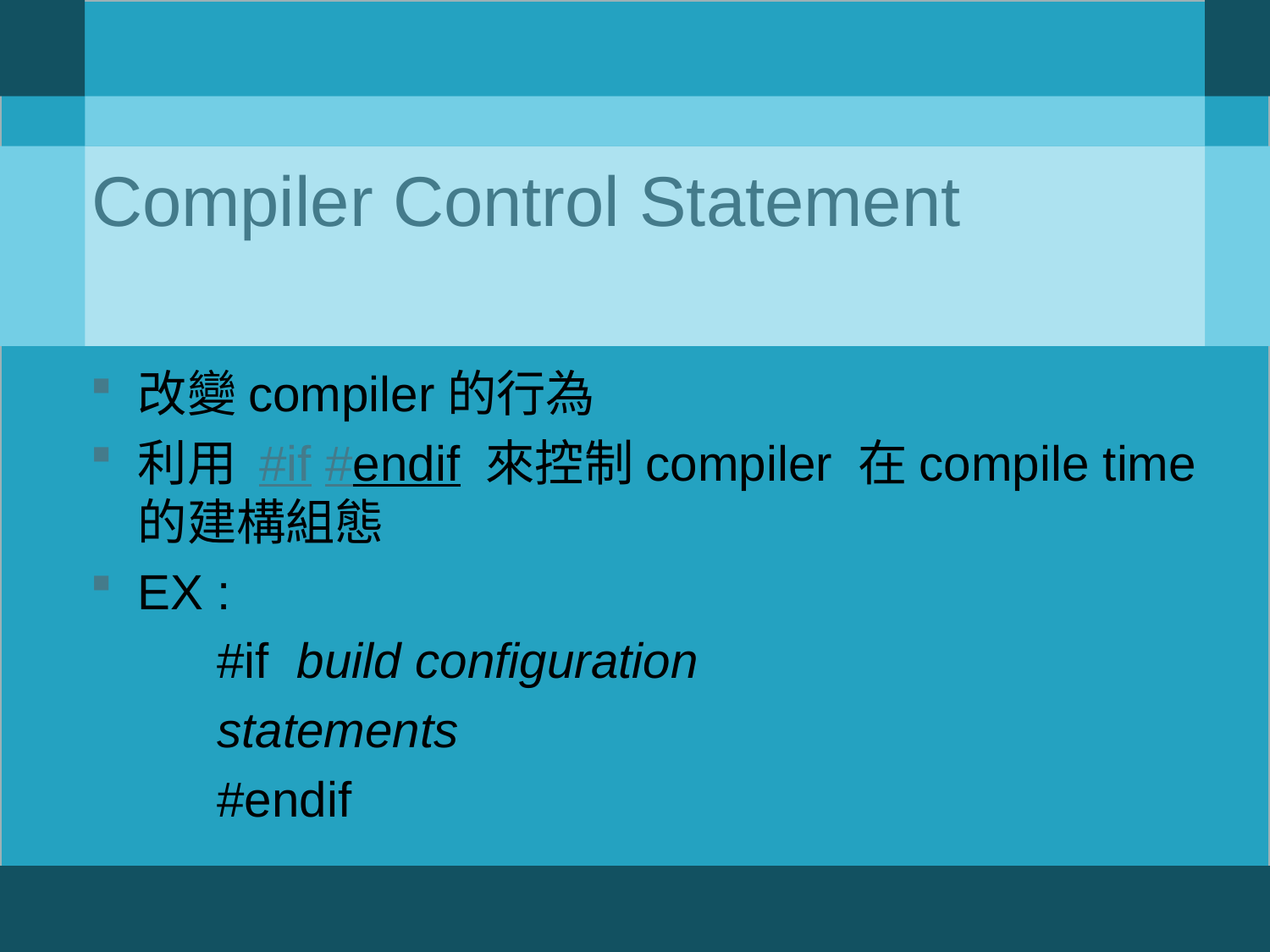

# Compiler Control Statement
改變compiler的行為
利用 #if #endif 來控制compiler 在compile time 的建構組態
EX :
	#if  build configuration
  	statements
	#endif